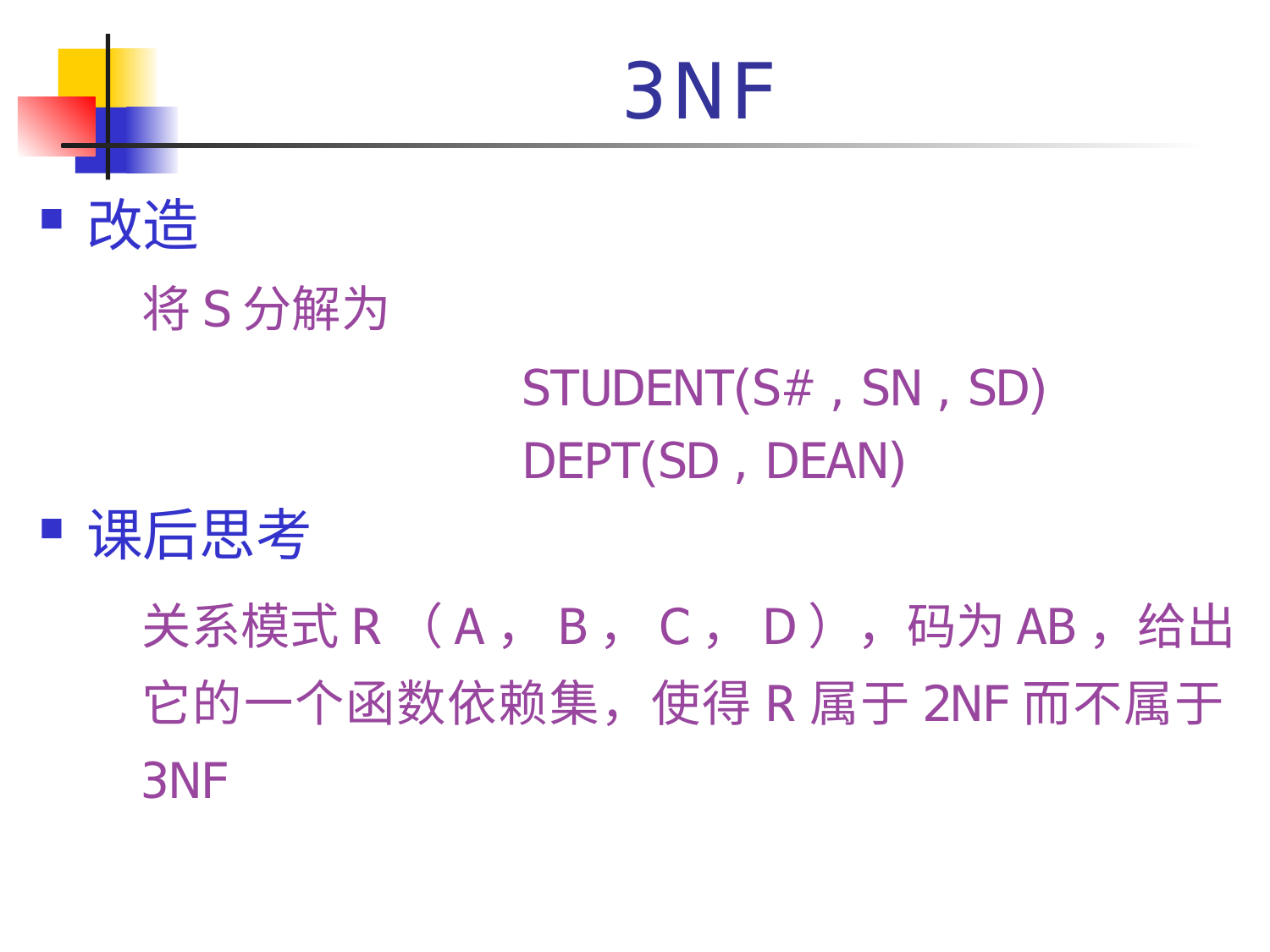

# 3NF
改造
	将S分解为
				STUDENT(S# , SN , SD)
				DEPT(SD , DEAN)
课后思考
	关系模式R（A，B，C，D），码为AB，给出它的一个函数依赖集，使得R属于2NF而不属于3NF